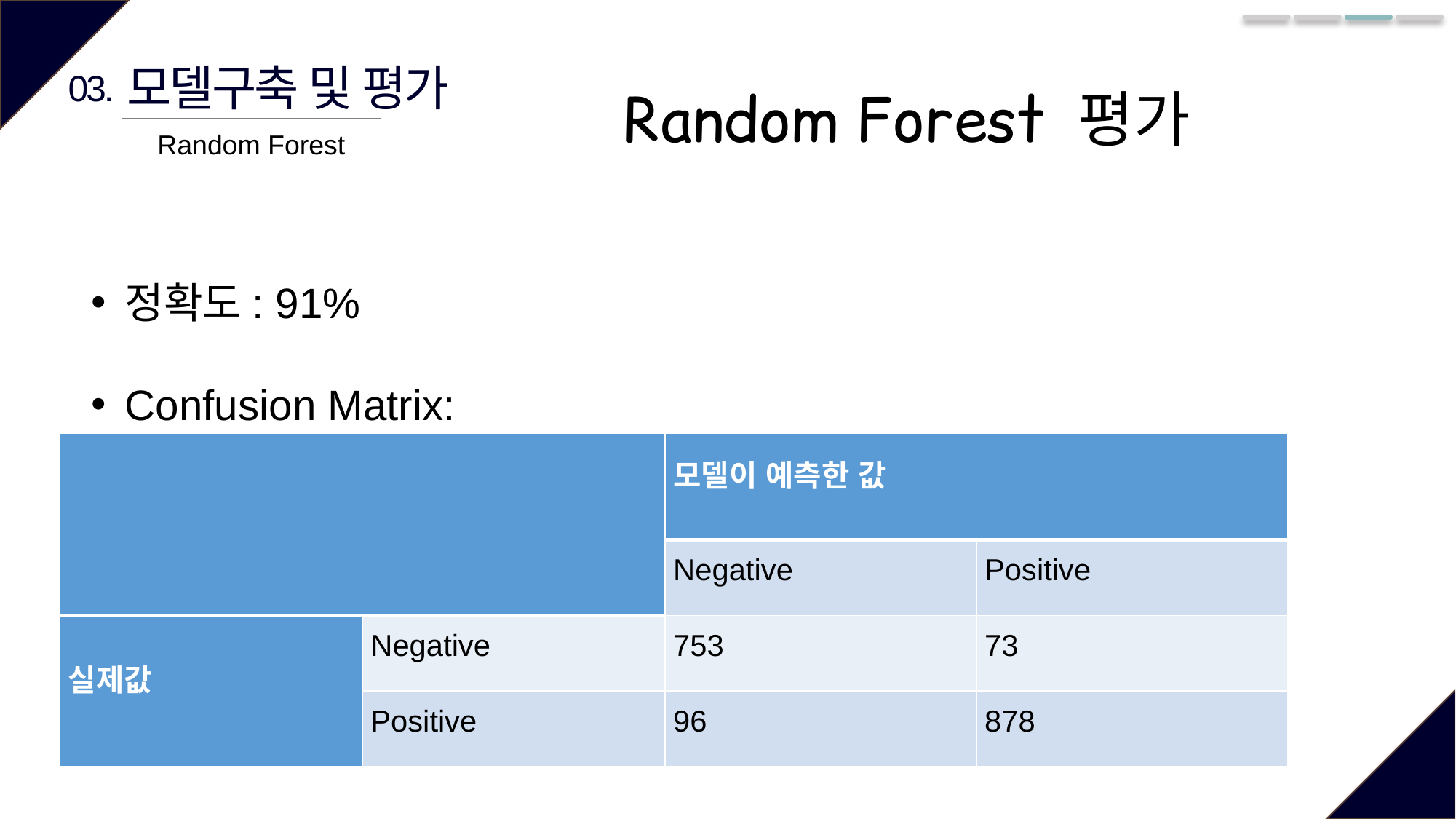

모델구축 및 평가
03.
Random Forest 평가
Random Forest
정확도: 91%

Confusion Matrix:
|  |  | 모델이 예측한 값 |  |
| --- | --- | --- | --- |
|  |  | Negative | Positive |
| 실제값 | Negative | 753 | 73 |
|  | Positive | 96 | 878 |